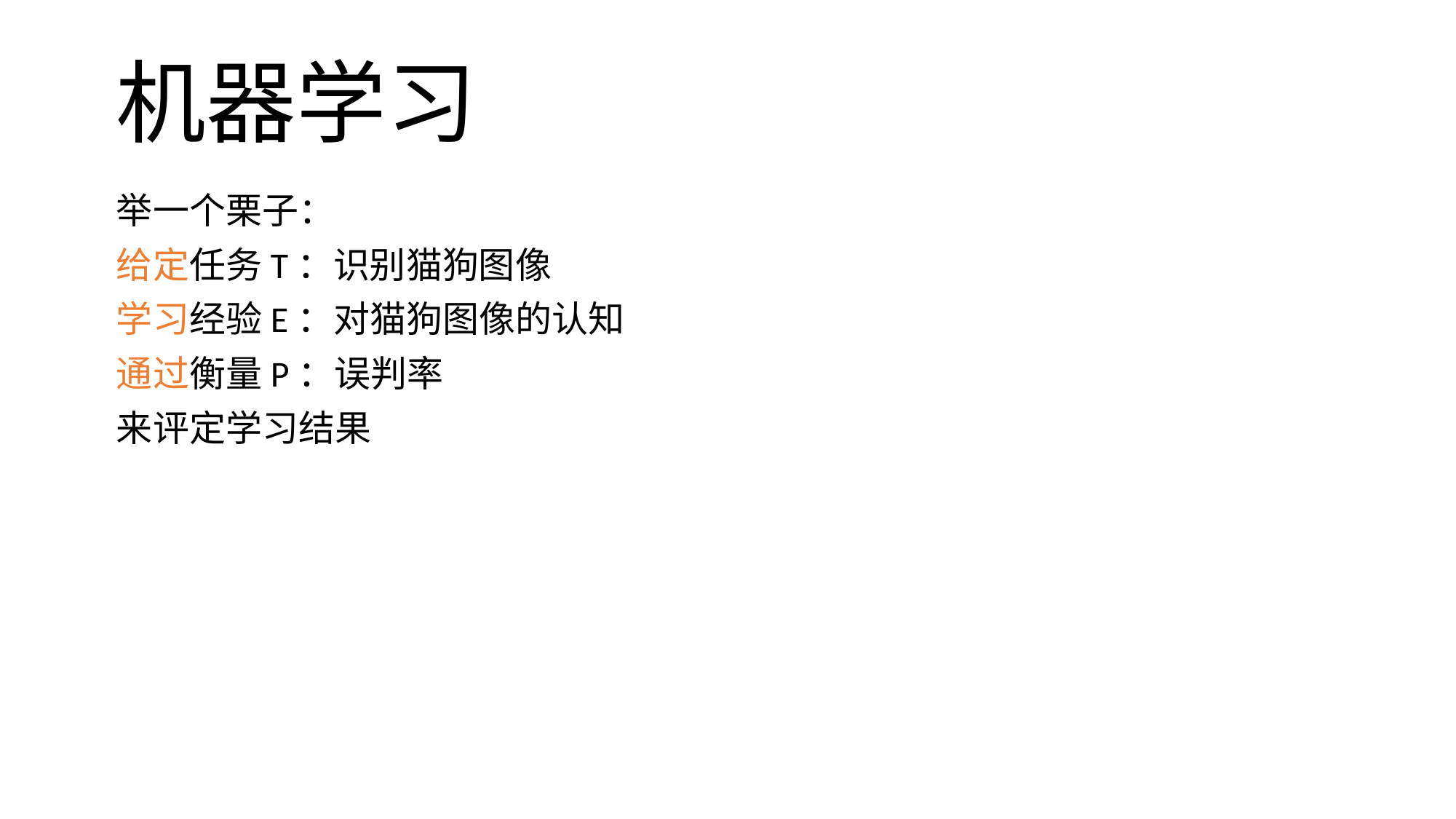

# 机器学习
举一个栗子：
给定任务T：识别猫狗图像
学习经验E：对猫狗图像的认知
通过衡量P：误判率
来评定学习结果